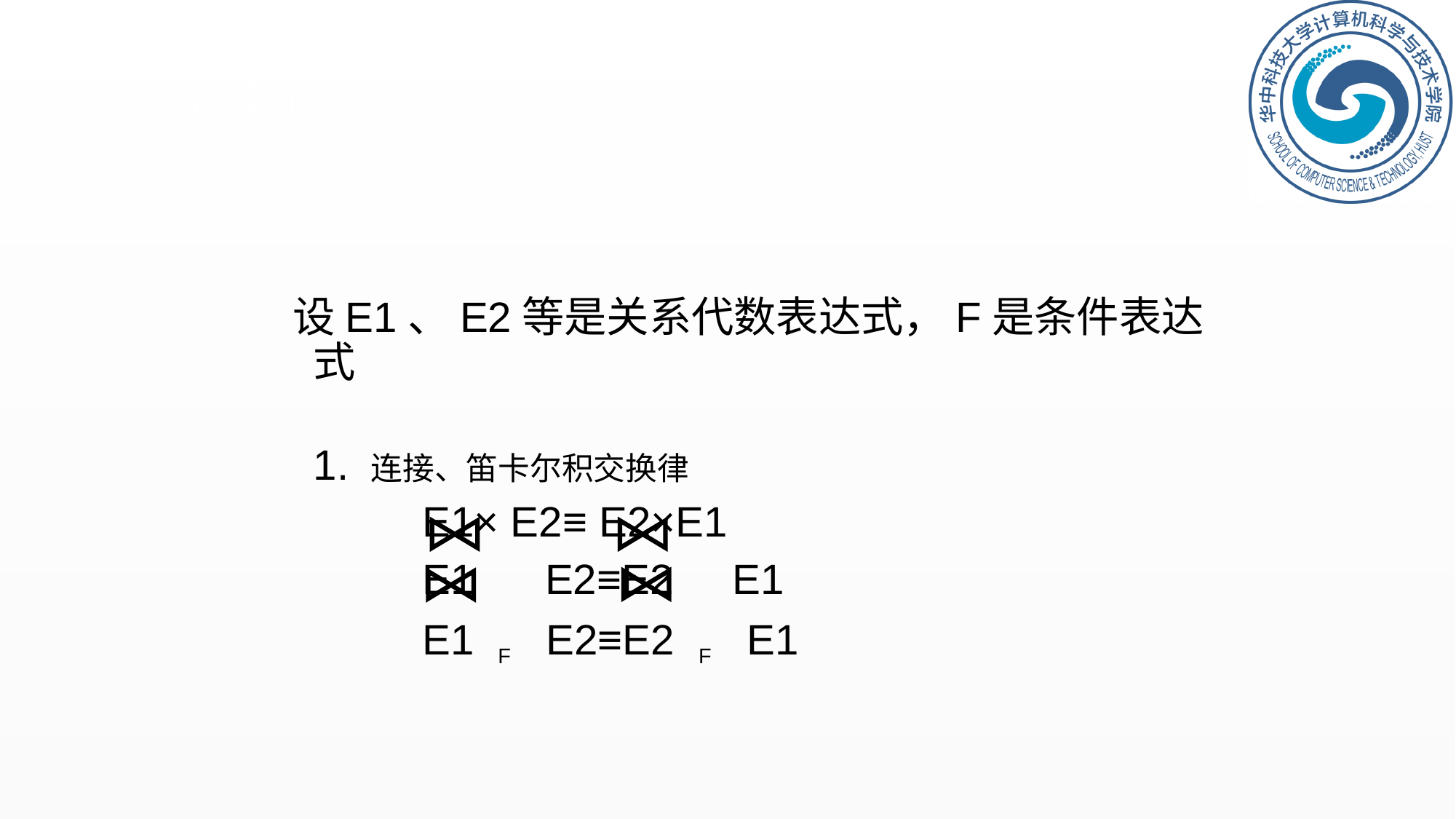

9.3.2 关系代数等价变换规则(续)

设E1、E2等是关系代数表达式，F是条件表达式

	1. 连接、笛卡尔积交换律
		E1× E2≡ E2×E1
		E1      E2≡E2     E1
		E1  F   E2≡E2  F   E1